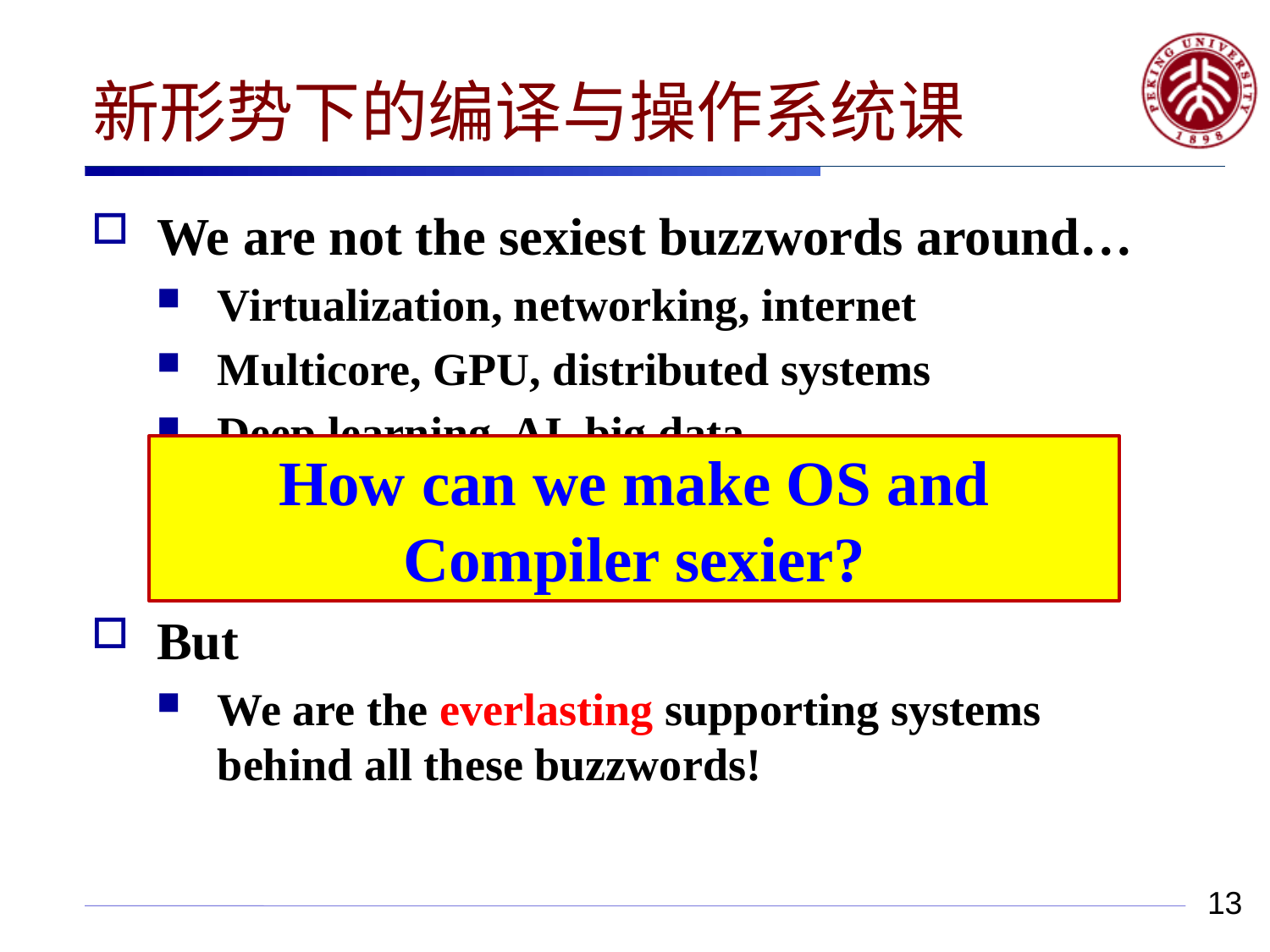

# 新形势下的编译与操作系统课
We are not the sexiest buzzwords around…
Virtualization, networking, internet
Multicore, GPU, distributed systems
Deep learning, AI, big data
Brain-like computing, quantum computing

But
We are the everlasting supporting systems behind all these buzzwords!
How can we make OS and Compiler sexier?